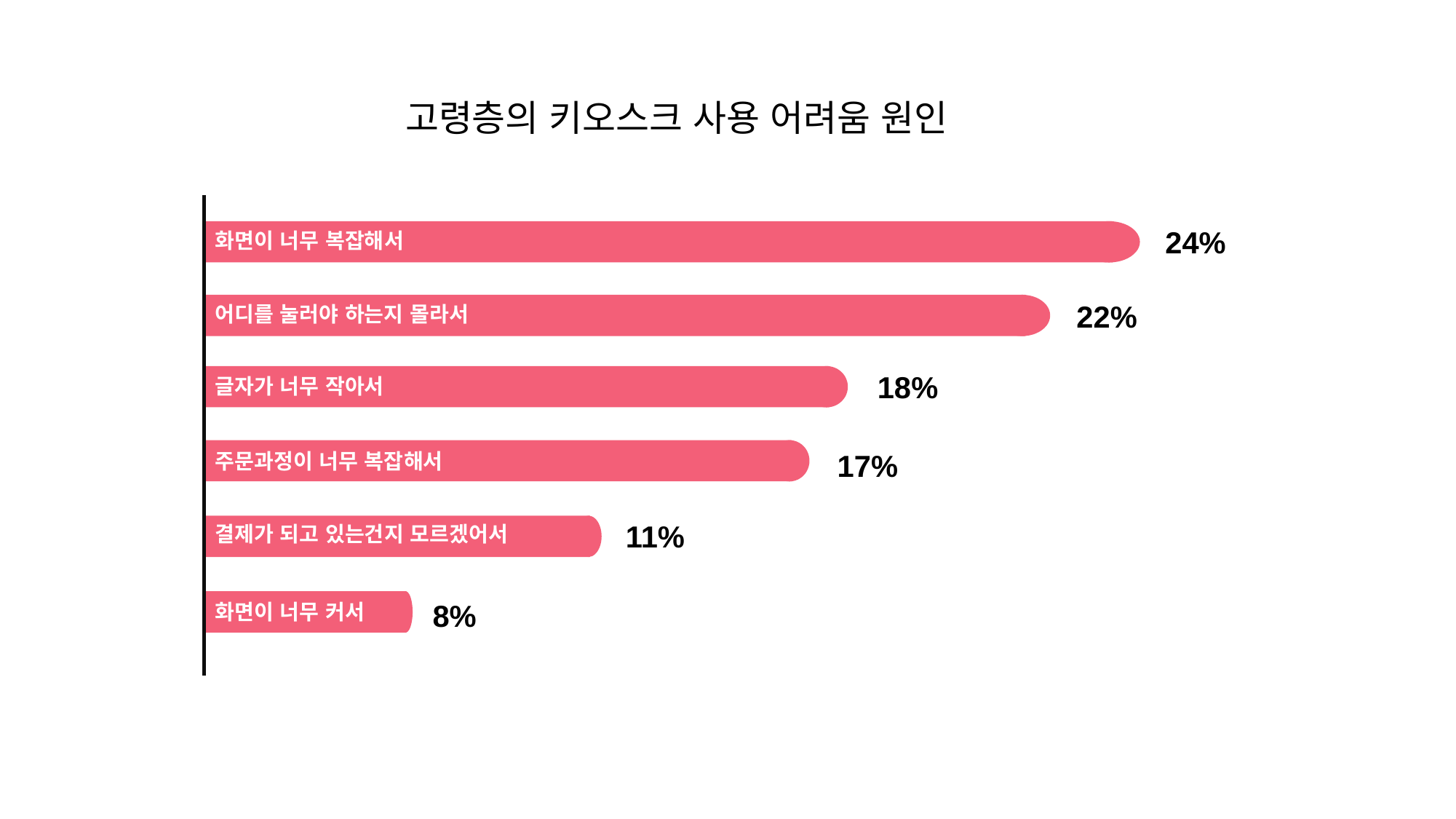

고령층의 키오스크 사용 어려움 원인
24%

화면이 너무 복잡해서
22%

어디를 눌러야 하는지 몰라서
18%

글자가 너무 작아서

17%
주문과정이 너무 복잡해서
11%
결제가 되고 있는건지 모르겠어서

8%

화면이 너무 커서